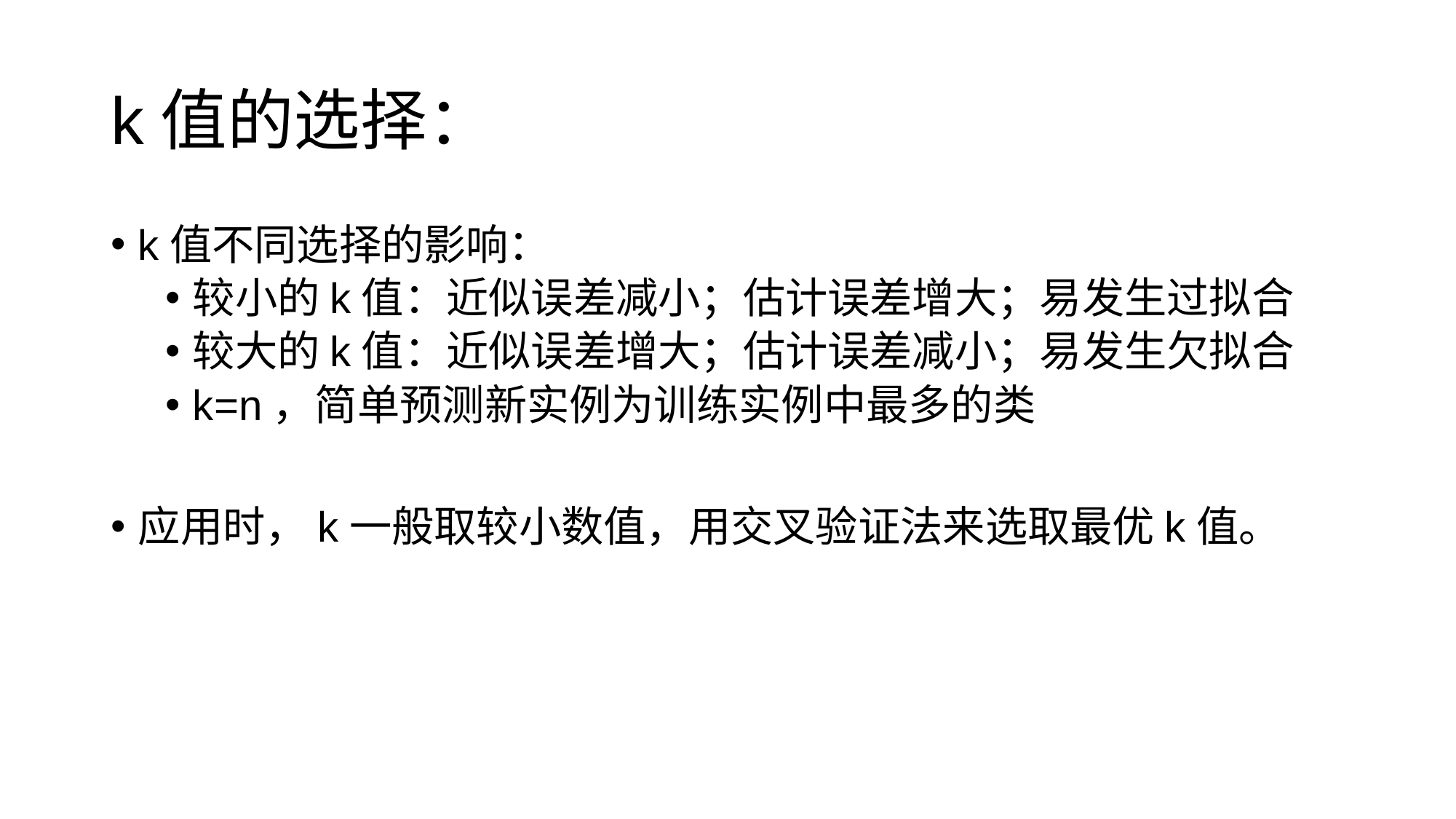

# k值的选择：
k值不同选择的影响：
较小的k值：近似误差减小；估计误差增大；易发生过拟合
较大的k值：近似误差增大；估计误差减小；易发生欠拟合
k=n，简单预测新实例为训练实例中最多的类

应用时，k一般取较小数值，用交叉验证法来选取最优k值。